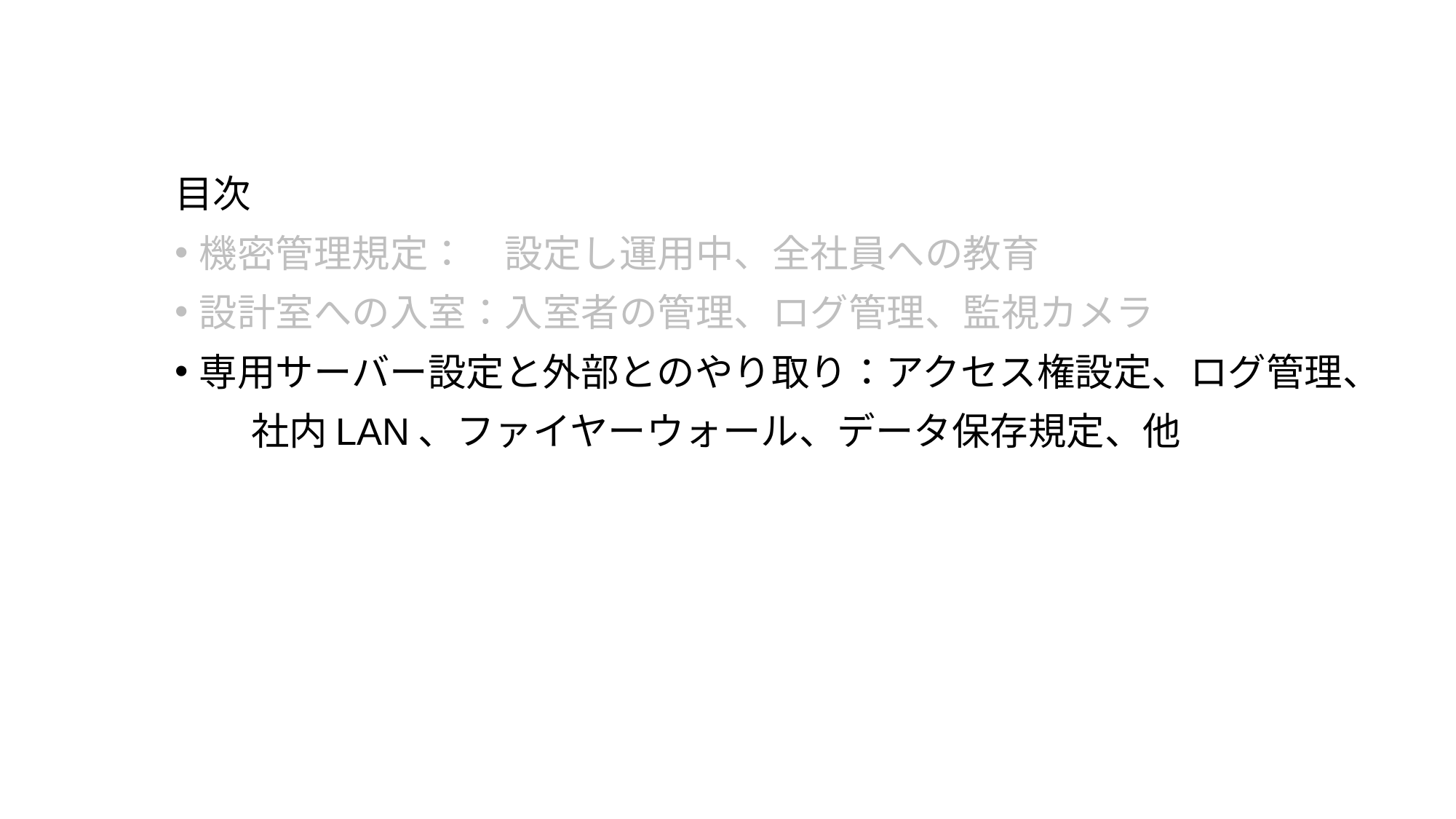

目次
機密管理規定：　設定し運用中、全社員への教育
設計室への入室：入室者の管理、ログ管理、監視カメラ
専用サーバー設定と外部とのやり取り：アクセス権設定、ログ管理、
　　社内LAN、ファイヤーウォール、データ保存規定、他